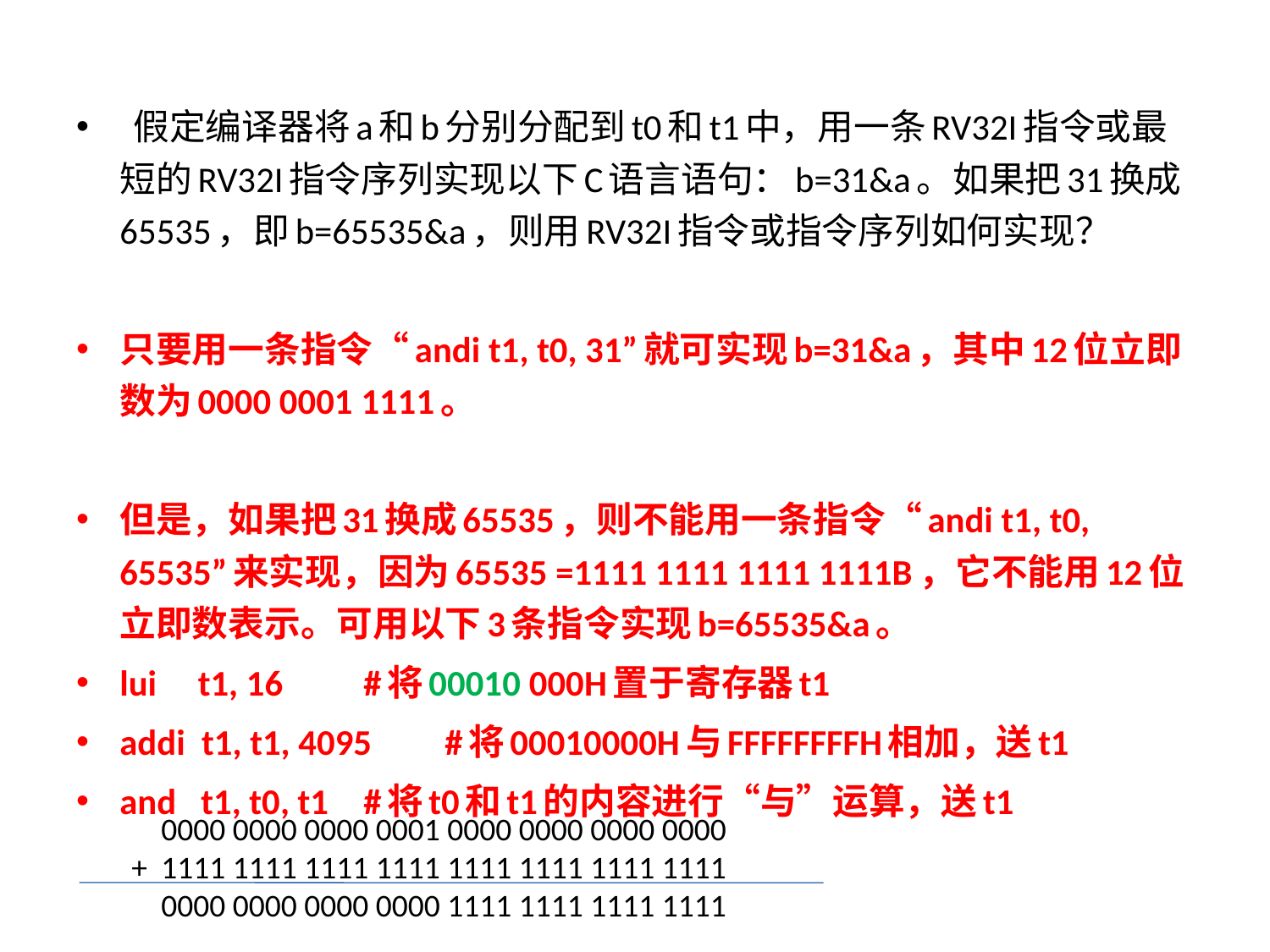

假定编译器将a和b分别分配到t0和t1中，用一条RV32I指令或最短的RV32I指令序列实现以下C语言语句：b=31&a。如果把31换成65535，即b=65535&a，则用RV32I指令或指令序列如何实现？

只要用一条指令“andi t1, t0, 31”就可实现b=31&a，其中12位立即数为0000 0001 1111。

但是，如果把31换成65535，则不能用一条指令“andi t1, t0, 65535”来实现，因为65535 =1111 1111 1111 1111B，它不能用12位立即数表示。可用以下3条指令实现b=65535&a。
lui     t1, 16		#将00010 000H置于寄存器t1
addi  t1, t1, 4095	#将00010000H与FFFFFFFFH相加，送t1
and   t1, t0, t1	#将t0和t1的内容进行“与”运算，送t1

0000 0000 0000 0001 0000 0000 0000 0000
1111 1111 1111 1111 1111 1111 1111 1111
0000 0000 0000 0000 1111 1111 1111 1111
+